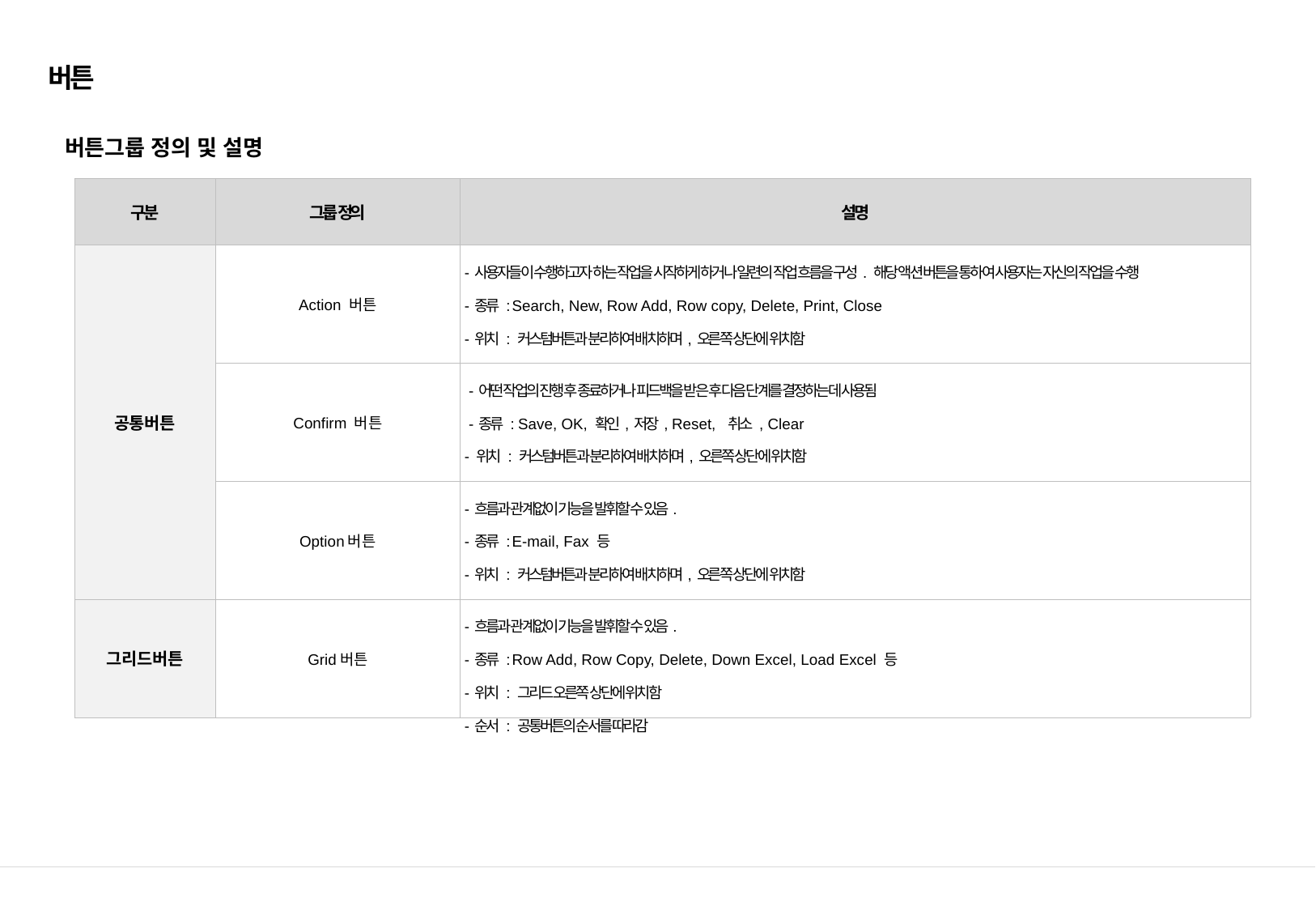

# 버튼
버튼그룹 정의 및 설명
| 구분 | 그룹 정의 | 설명 |
| --- | --- | --- |
| 공통버튼 | Action 버튼 | - 사용자들이 수행하고자 하는 작업을 시작하게 하거나 일련의 작업 흐름을 구성. 해당 액션 버튼을 통하여 사용자는 자신의 작업을 수행 - 종류 : Search, New, Row Add, Row copy, Delete, Print, Close - 위치 : 커스텀버튼과 분리하여 배치하며, 오른쪽 상단에 위치함 - 순서 : Action버튼 < Confirm버튼 < Option 버튼 |
|  | Confirm 버튼 | - 어떤 작업의 진행 후 종료하거나 피드백을 받은 후 다음 단계를 결정하는데 사용됨 - 종류 : Save, OK, 확인, 저장, Reset, 취소 , Clear - 위치 : 커스텀버튼과 분리하여 배치하며, 오른쪽 상단에 위치함 - 순서 : Action버튼 < Confirm버튼 < Option 버튼 |
|  | Option버튼 | - 흐름과 관계없이 기능을 발휘할 수 있음. - 종류 : E-mail, Fax 등 - 위치 : 커스텀버튼과 분리하여 배치하며, 오른쪽 상단에 위치함 - 순서 : Action버튼 < Confirm버튼 < Option 버튼 |
| 그리드버튼 | Grid버튼 | - 흐름과 관계없이 기능을 발휘할 수 있음. - 종류 : Row Add, Row Copy, Delete, Down Excel, Load Excel 등 - 위치 : 그리드 오른쪽 상단에 위치함 - 순서 : 공통버튼의 순서를 따라감 |